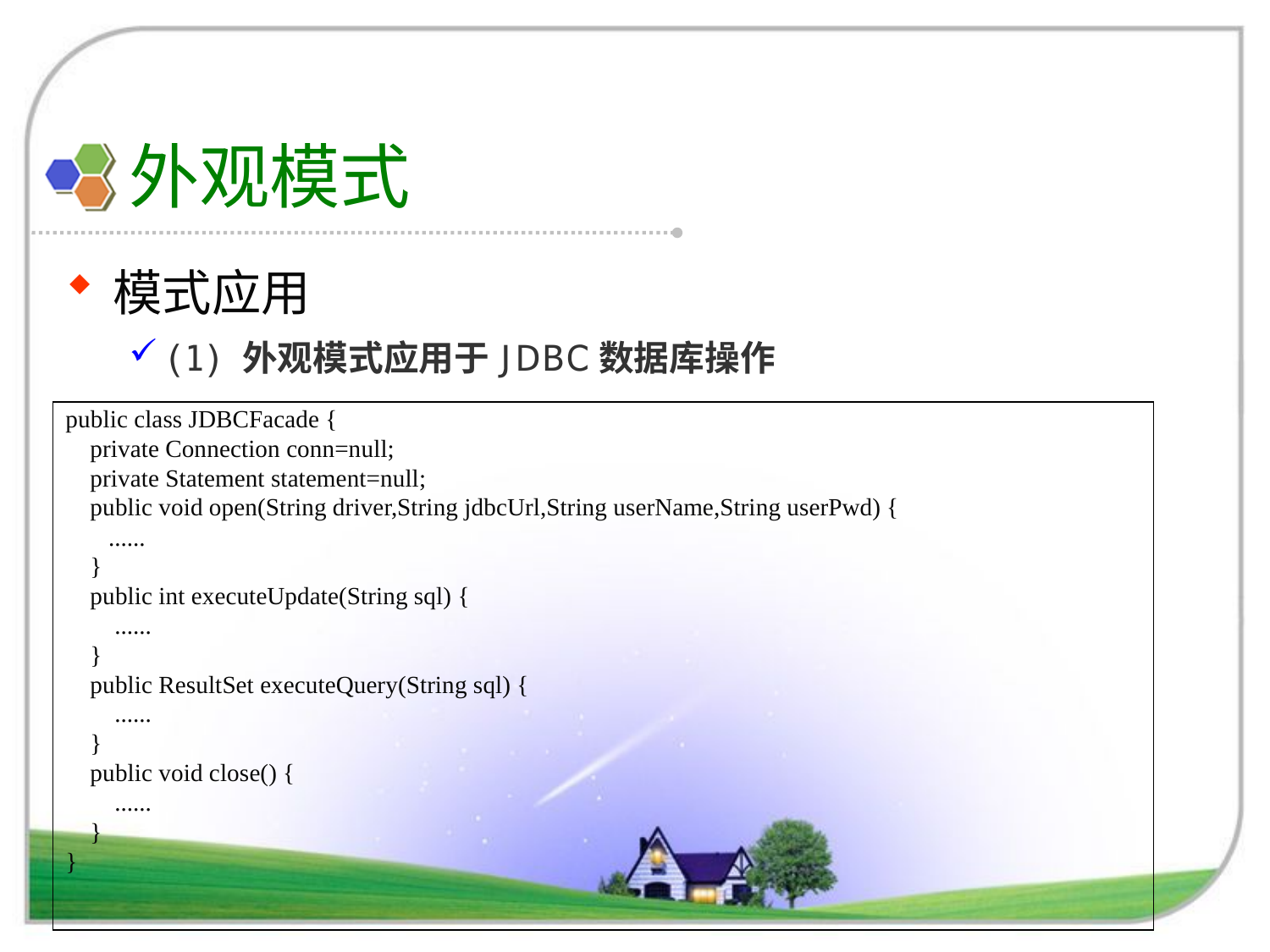

# 外观模式
模式应用
(1) 外观模式应用于JDBC数据库操作
| public class JDBCFacade { private Connection conn=null; private Statement statement=null; public void open(String driver,String jdbcUrl,String userName,String userPwd) { ...... } public int executeUpdate(String sql) { ...... } public ResultSet executeQuery(String sql) { ...... } public void close() { ...... } } |
| --- |